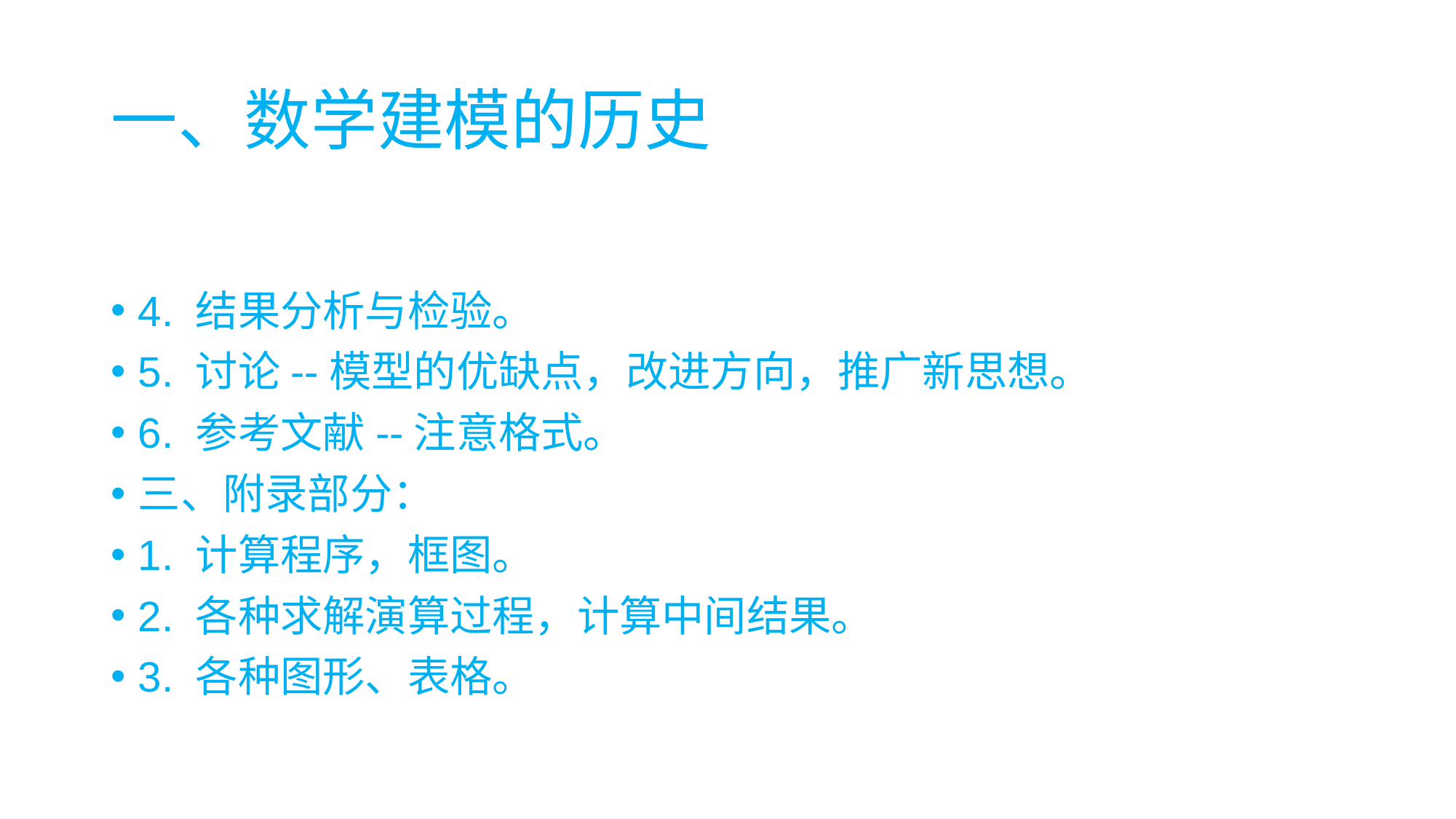

# 一、数学建模的历史

4. 结果分析与检验。
5. 讨论--模型的优缺点，改进方向，推广新思想。
6. 参考文献--注意格式。
三、附录部分：
1. 计算程序，框图。
2. 各种求解演算过程，计算中间结果。
3. 各种图形、表格。